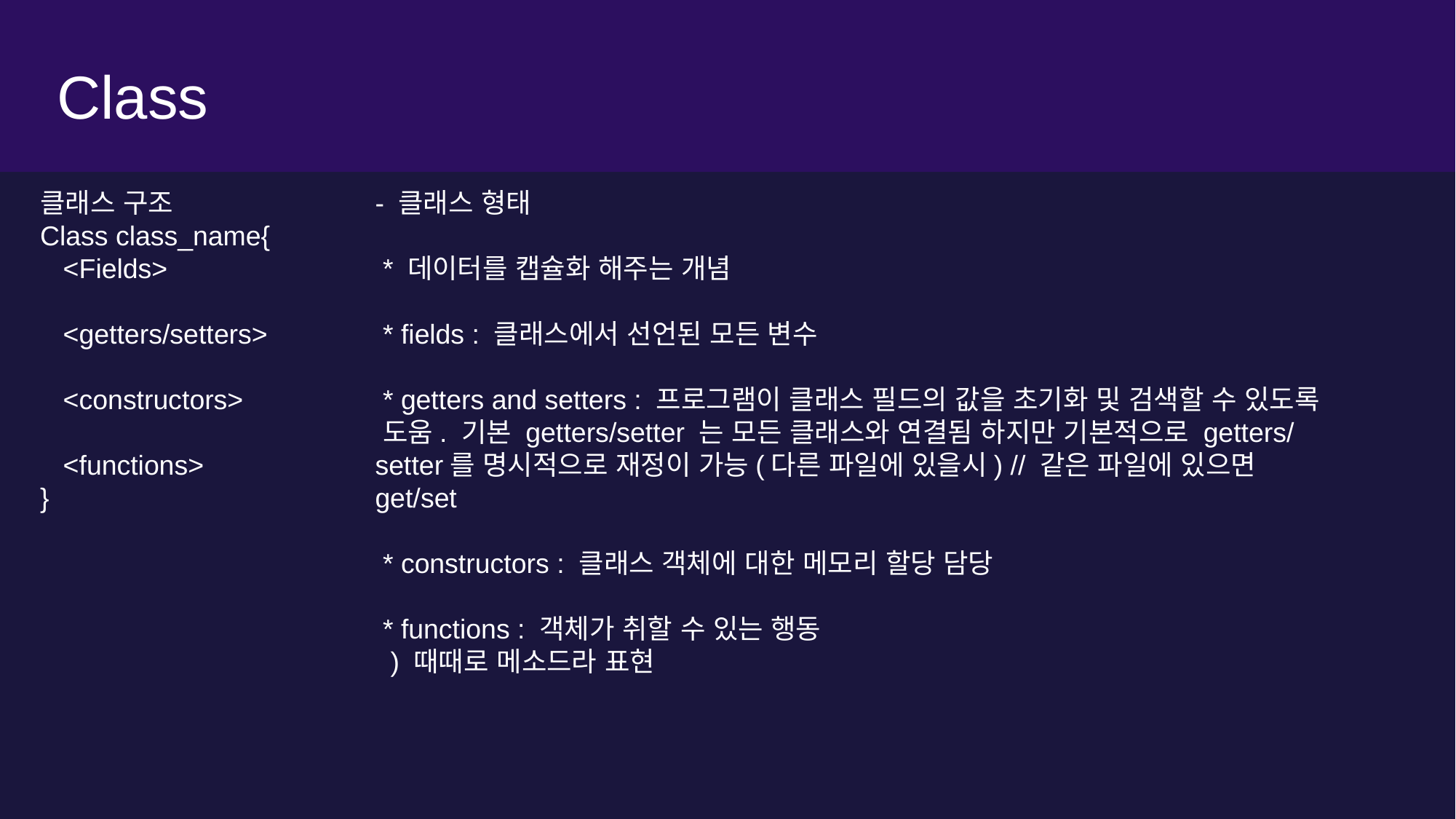

Class
클래스 구조
Class class_name{
   <Fields>

   <getters/setters>

   <constructors>

   <functions>
}

- 클래스 형태

 * 데이터를 캡슐화 해주는 개념

 * fields : 클래스에서 선언된 모든 변수

 * getters and setters : 프로그램이 클래스 필드의 값을 초기화 및 검색할 수 있도록 도움. 기본 getters/setter 는 모든 클래스와 연결됨 하지만 기본적으로 getters/setter를 명시적으로 재정이 가능(다른 파일에 있을시) // 같은 파일에 있으면 get/set

 * constructors : 클래스 객체에 대한 메모리 할당 담당

 * functions : 객체가 취할 수 있는 행동
  ) 때때로 메소드라 표현